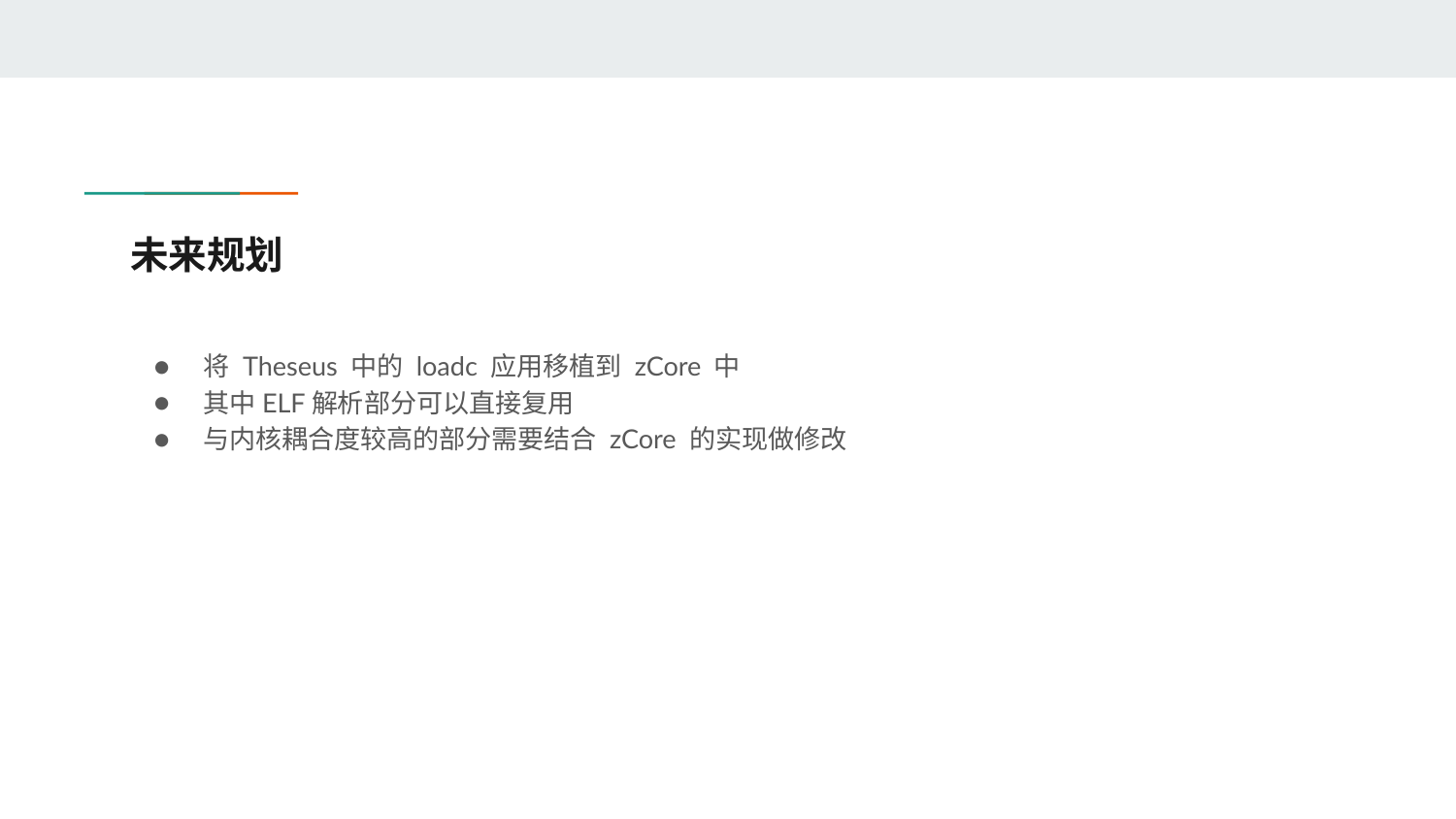

# 未来规划
将 Theseus 中的 loadc 应用移植到 zCore 中
其中ELF解析部分可以直接复用
与内核耦合度较高的部分需要结合 zCore 的实现做修改